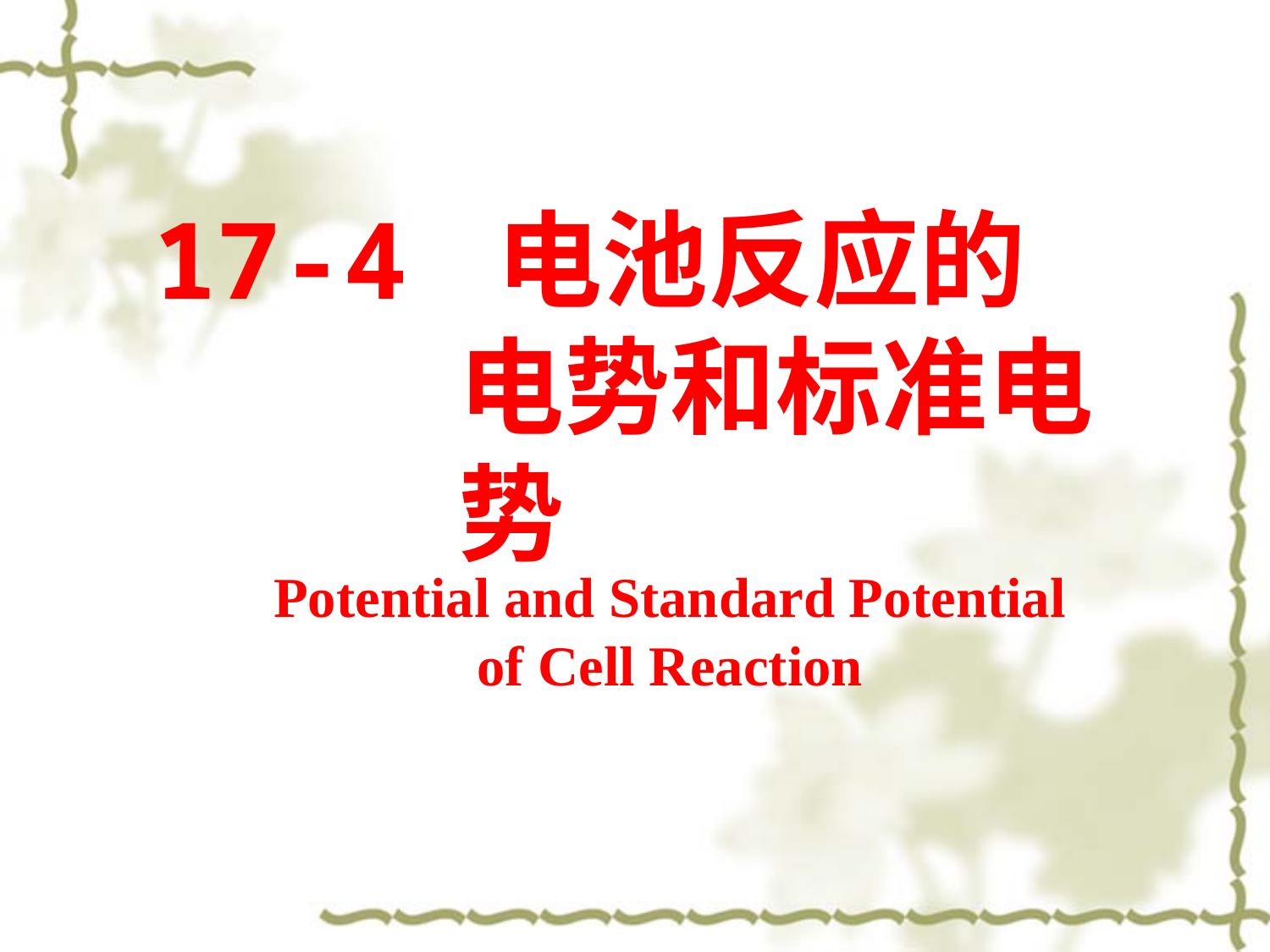

17-4 电池反应的电势和标准电势
Potential and Standard Potential of Cell Reaction